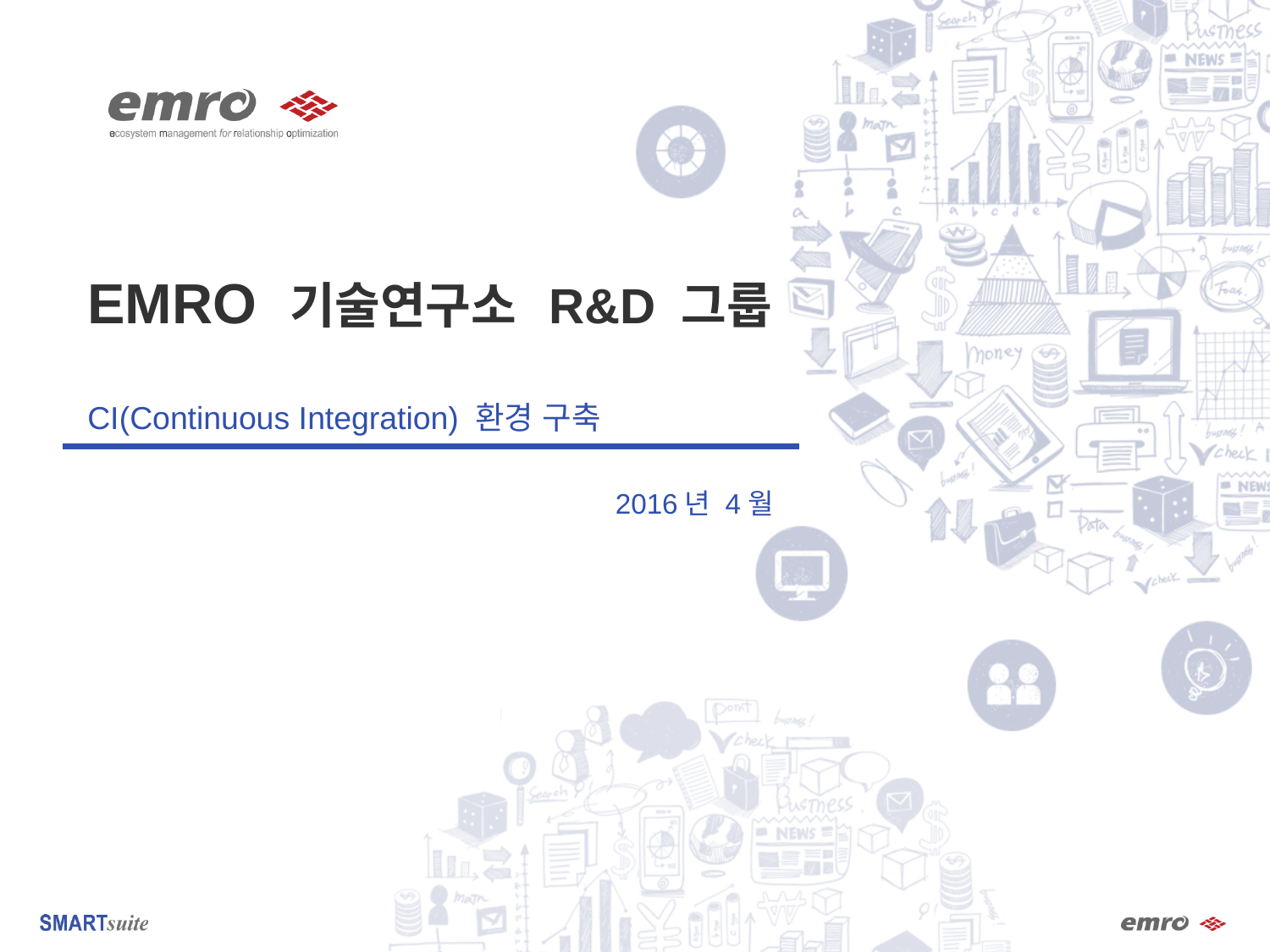

EMRO 기술연구소 R&D 그룹
CI(Continuous Integration) 환경 구축

2016년 4월